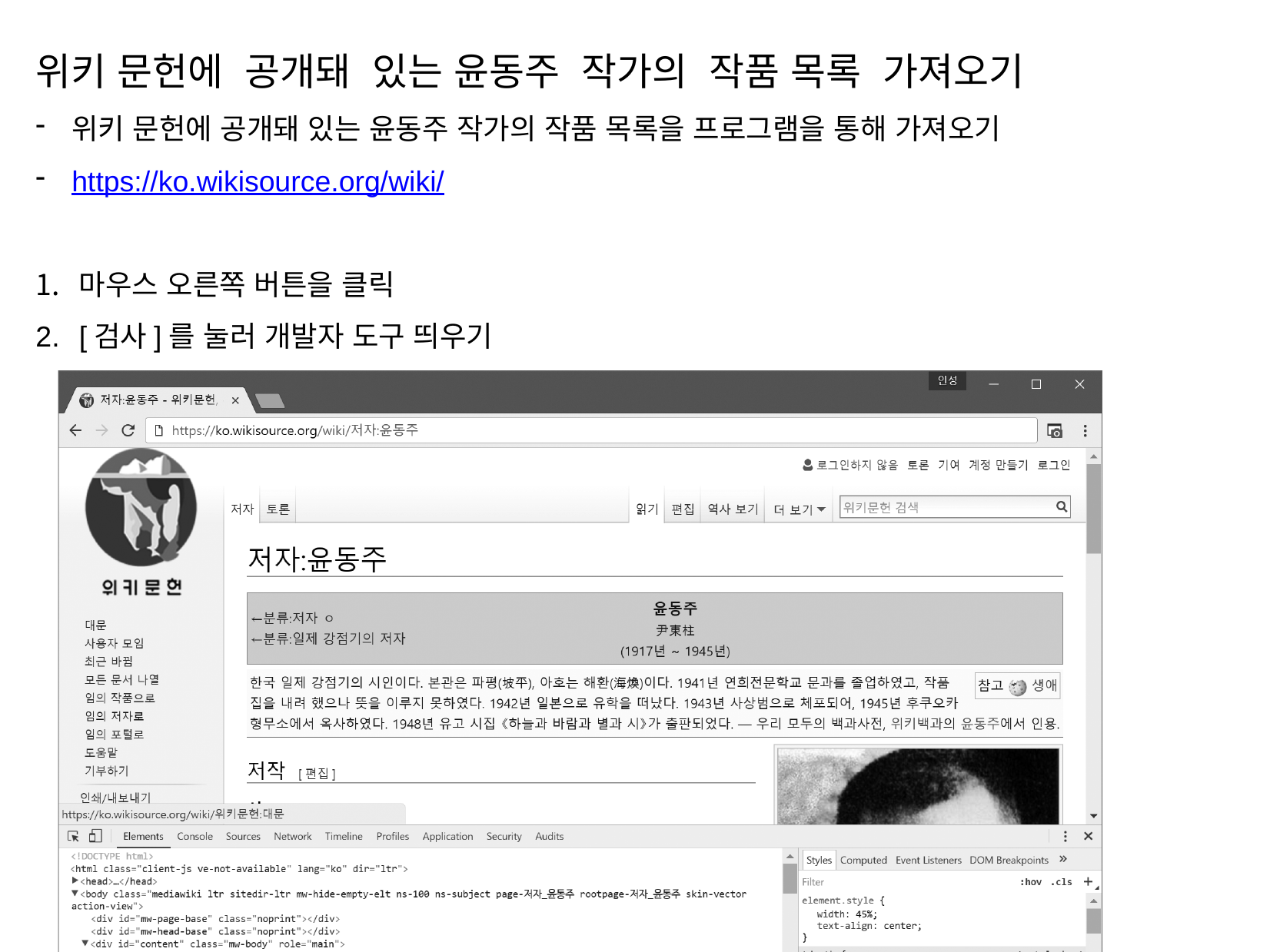

위키 문헌에  공개돼  있는 윤동주  작가의  작품 목록  가져오기
위키 문헌에 공개돼 있는 윤동주 작가의 작품 목록을 프로그램을 통해 가져오기
https://ko.wikisource.org/wiki/

마우스 오른쪽 버튼을 클릭
[검사]를 눌러 개발자 도구 띄우기